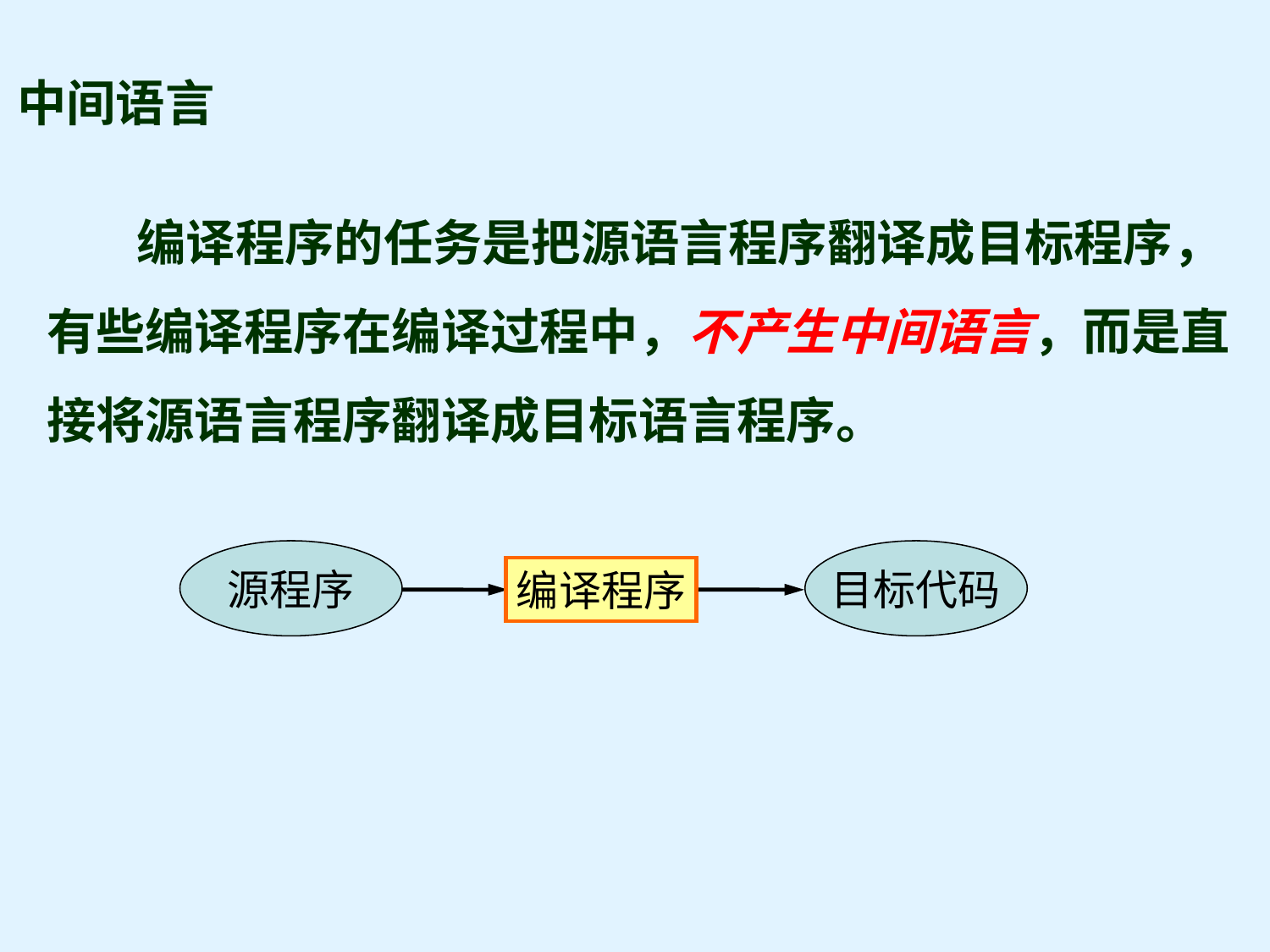

中间语言
       编译程序的任务是把源语言程序翻译成目标程序，
有些编译程序在编译过程中，不产生中间语言，而是直
接将源语言程序翻译成目标语言程序。
源程序
目标代码
编译程序